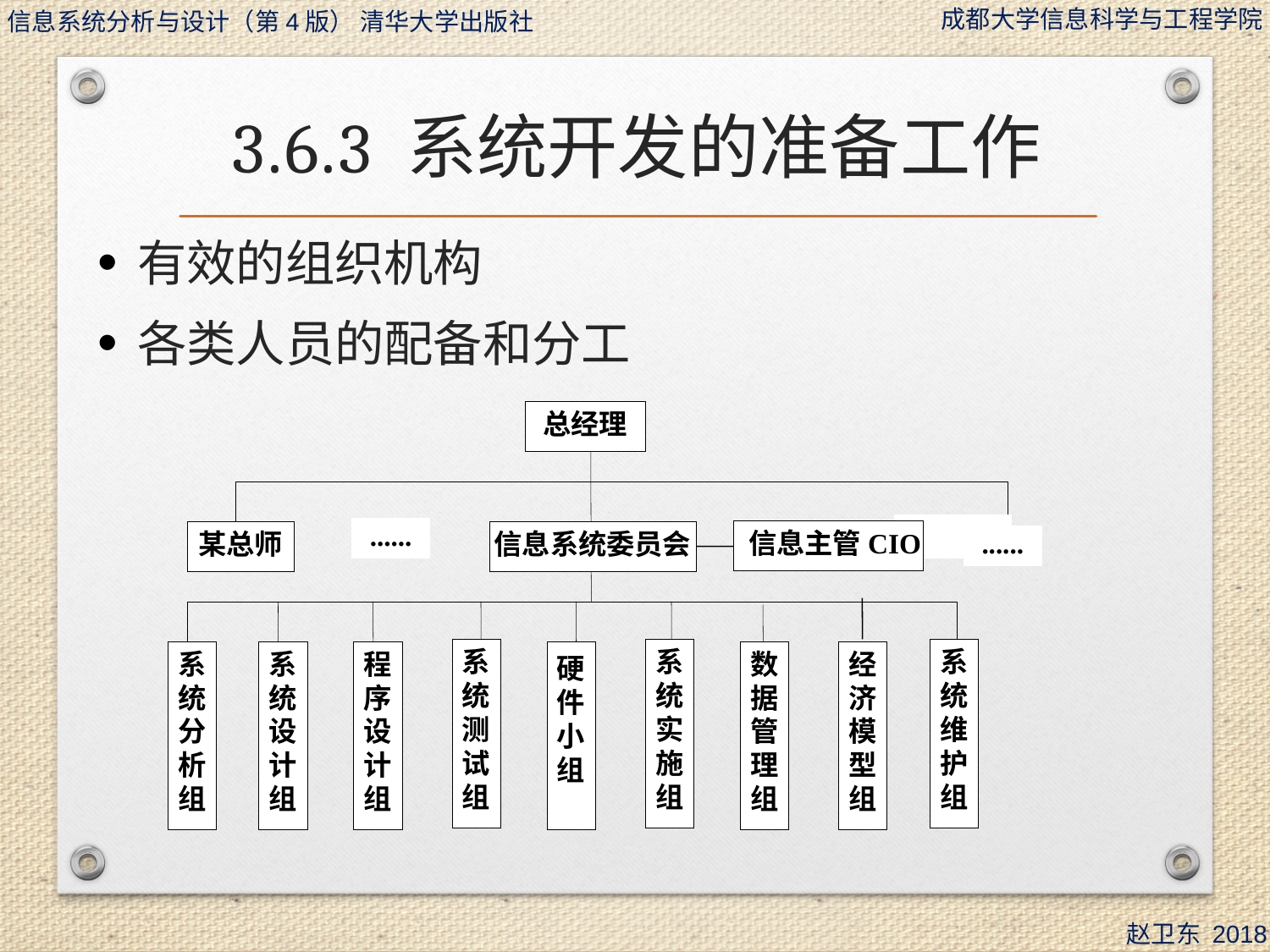

# 3.6.3 系统开发的准备工作
有效的组织机构
各类人员的配备和分工

总经理

......
 信息主管CIO
某总师
信息系统委员会
......

系统测试组
系统实施组
系统维护组
系统分析组
系统设计组
程序设计组
硬件小组
数据管理组
经济模型组